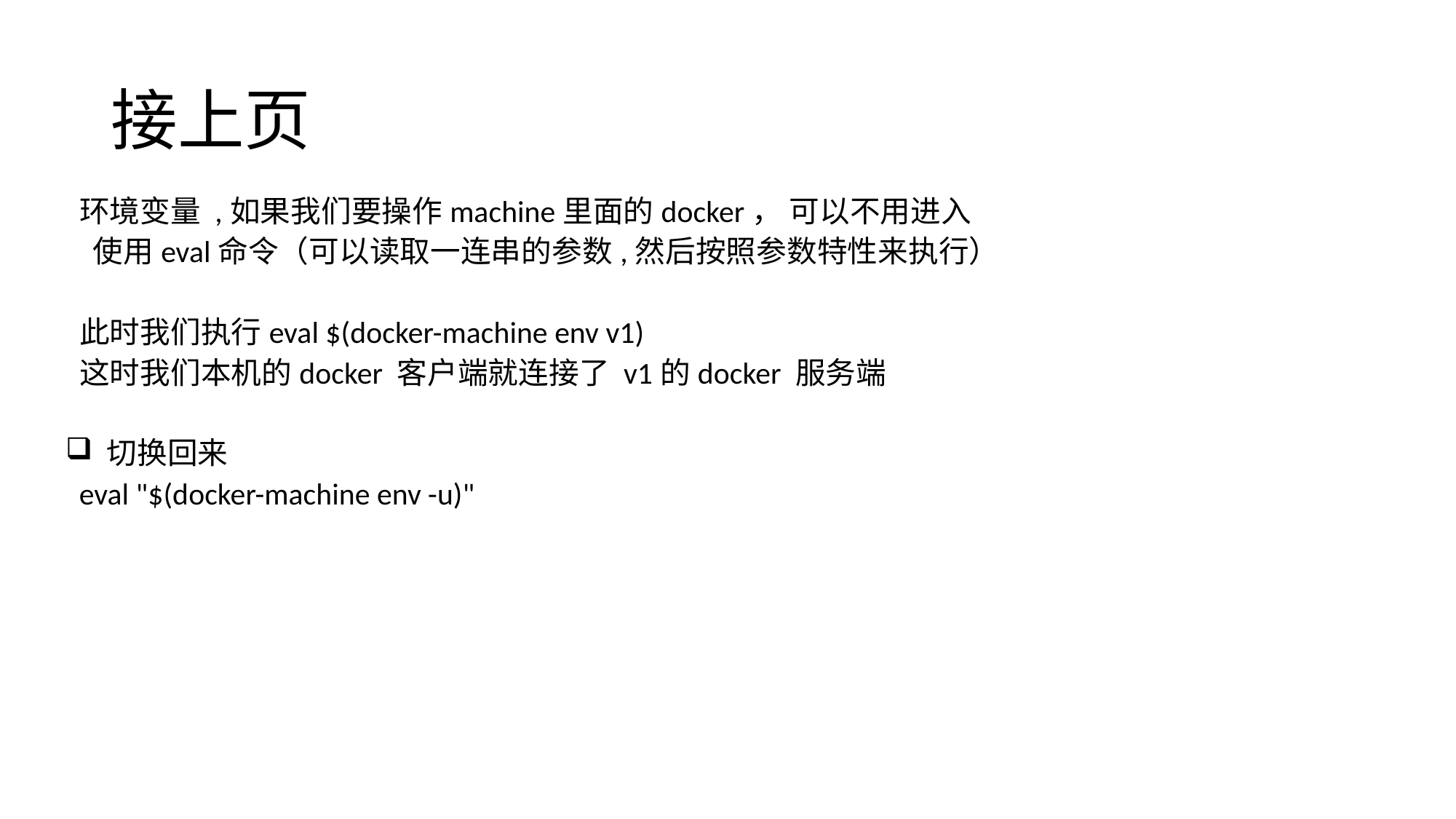

# 接上页

 环境变量 ,如果我们要操作machine里面的docker， 可以不用进入
   使用eval命令（可以读取一连串的参数,然后按照参数特性来执行）

 此时我们执行eval $(docker-machine env v1)
 这时我们本机的docker 客户端就连接了 v1的docker 服务端

 切换回来
  eval "$(docker-machine env -u)"